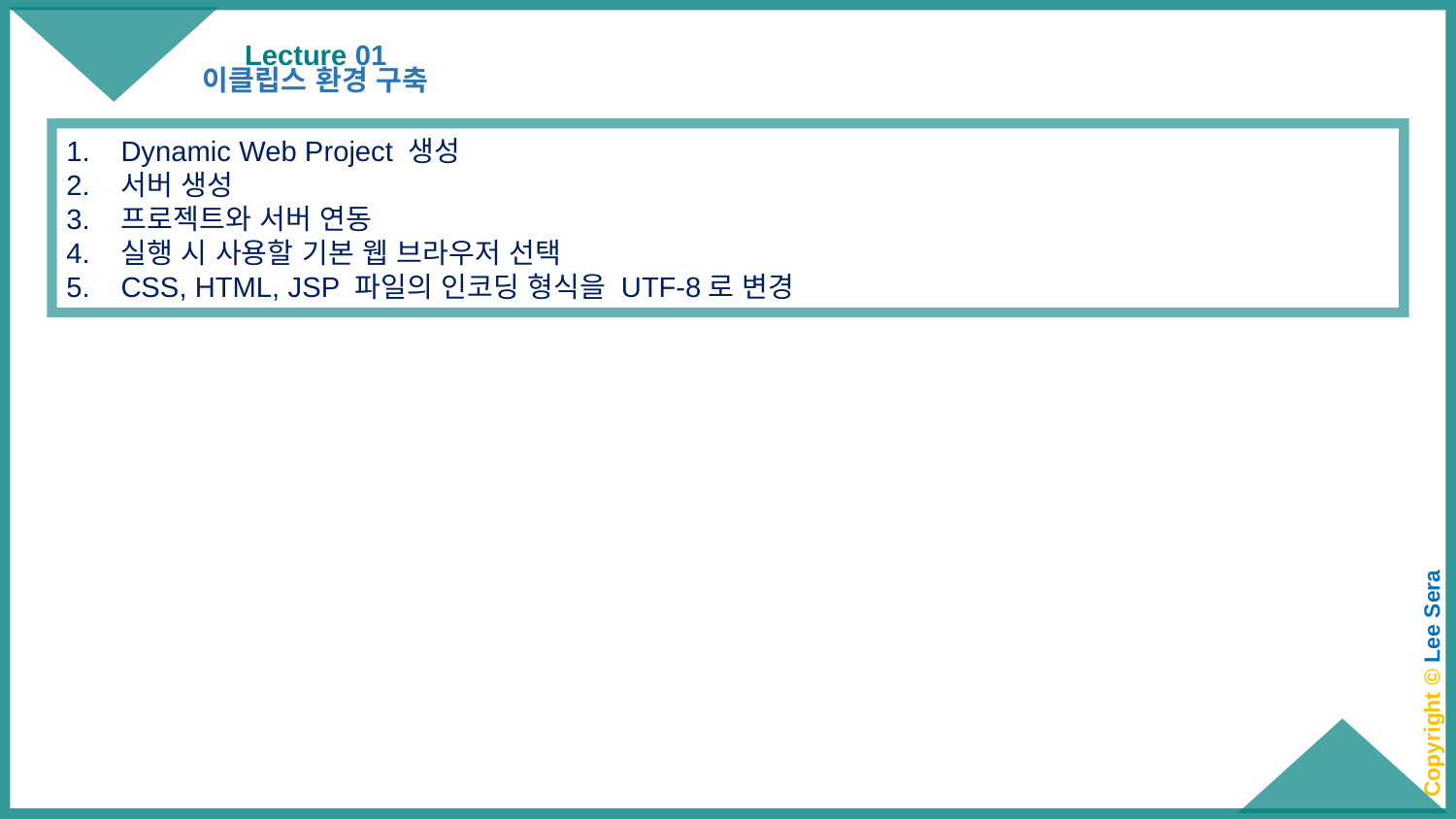

Lecture 01
이클립스 환경 구축
Dynamic Web Project 생성
서버 생성
프로젝트와 서버 연동
실행 시 사용할 기본 웹 브라우저 선택
CSS, HTML, JSP 파일의 인코딩 형식을 UTF-8로 변경
Copyright © Lee Sera